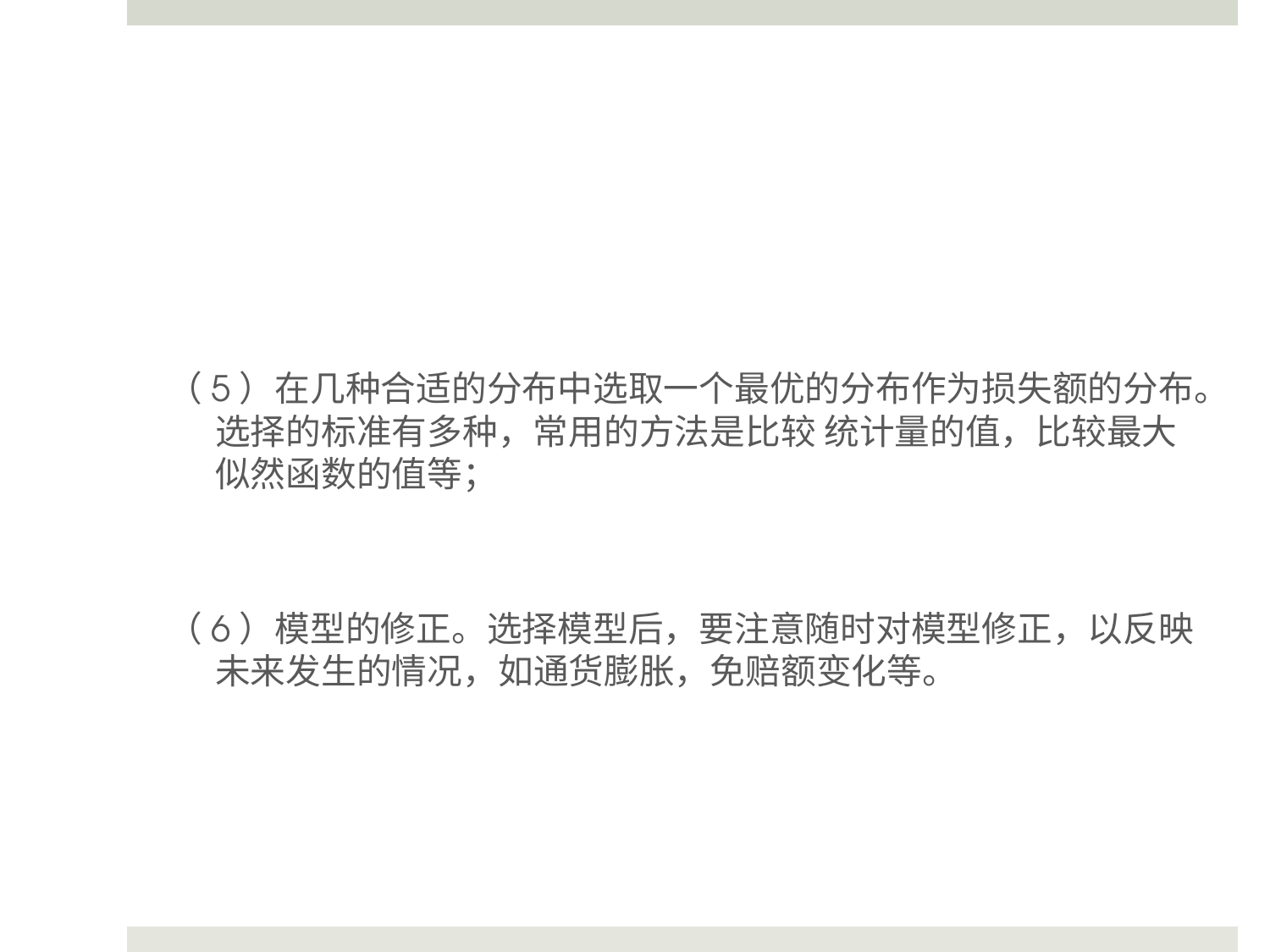

#
（5）在几种合适的分布中选取一个最优的分布作为损失额的分布。选择的标准有多种，常用的方法是比较 统计量的值，比较最大似然函数的值等；

（6）模型的修正。选择模型后，要注意随时对模型修正，以反映未来发生的情况，如通货膨胀，免赔额变化等。